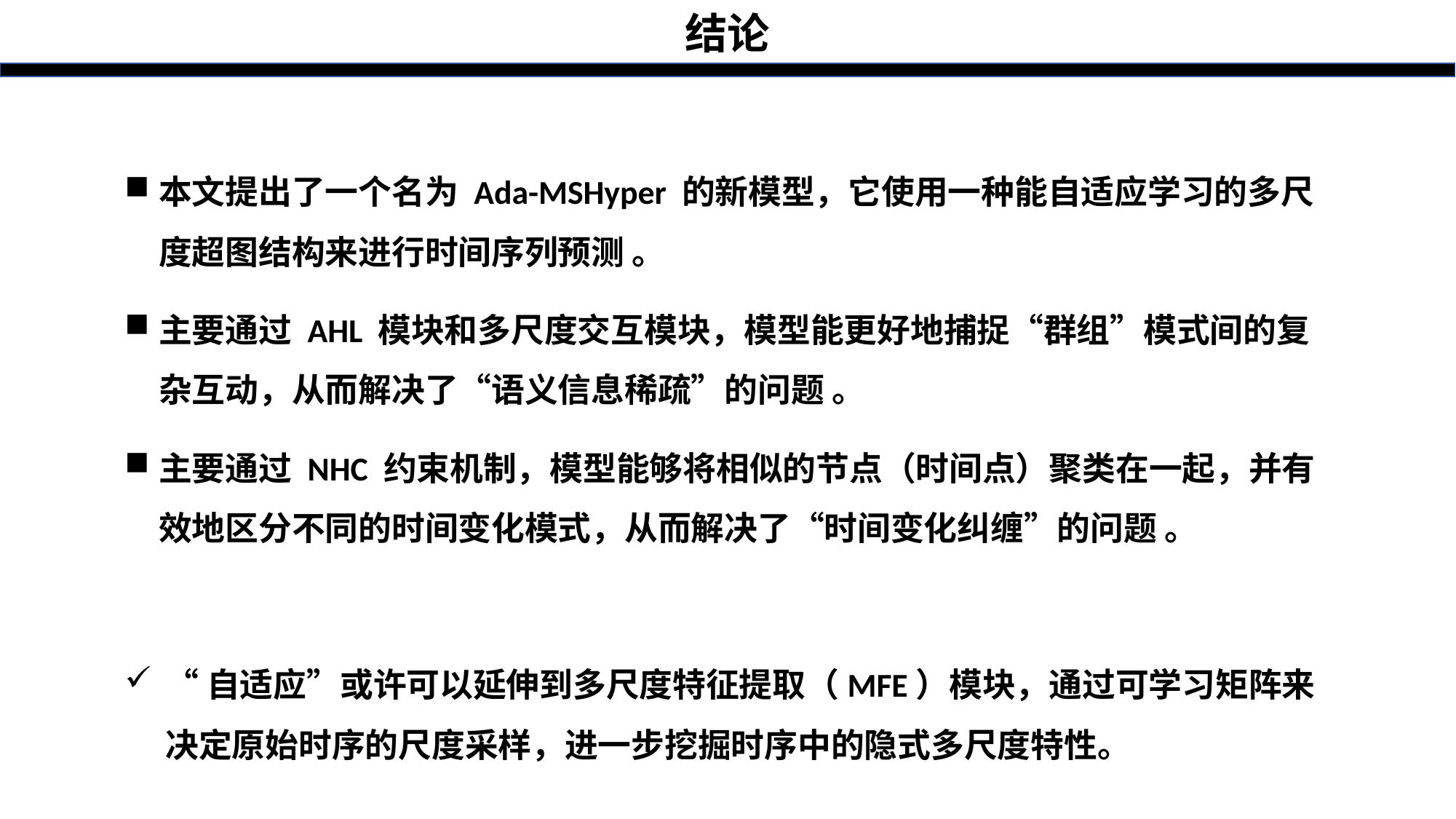

结论

本文提出了一个名为 Ada-MSHyper 的新模型，它使用一种能自适应学习的多尺度超图结构来进行时间序列预测 。
主要通过 AHL 模块和多尺度交互模块，模型能更好地捕捉“群组”模式间的复杂互动，从而解决了“语义信息稀疏”的问题 。
主要通过 NHC 约束机制，模型能够将相似的节点（时间点）聚类在一起，并有效地区分不同的时间变化模式，从而解决了“时间变化纠缠”的问题 。

“自适应”或许可以延伸到多尺度特征提取（MFE）模块，通过可学习矩阵来决定原始时序的尺度采样，进一步挖掘时序中的隐式多尺度特性。